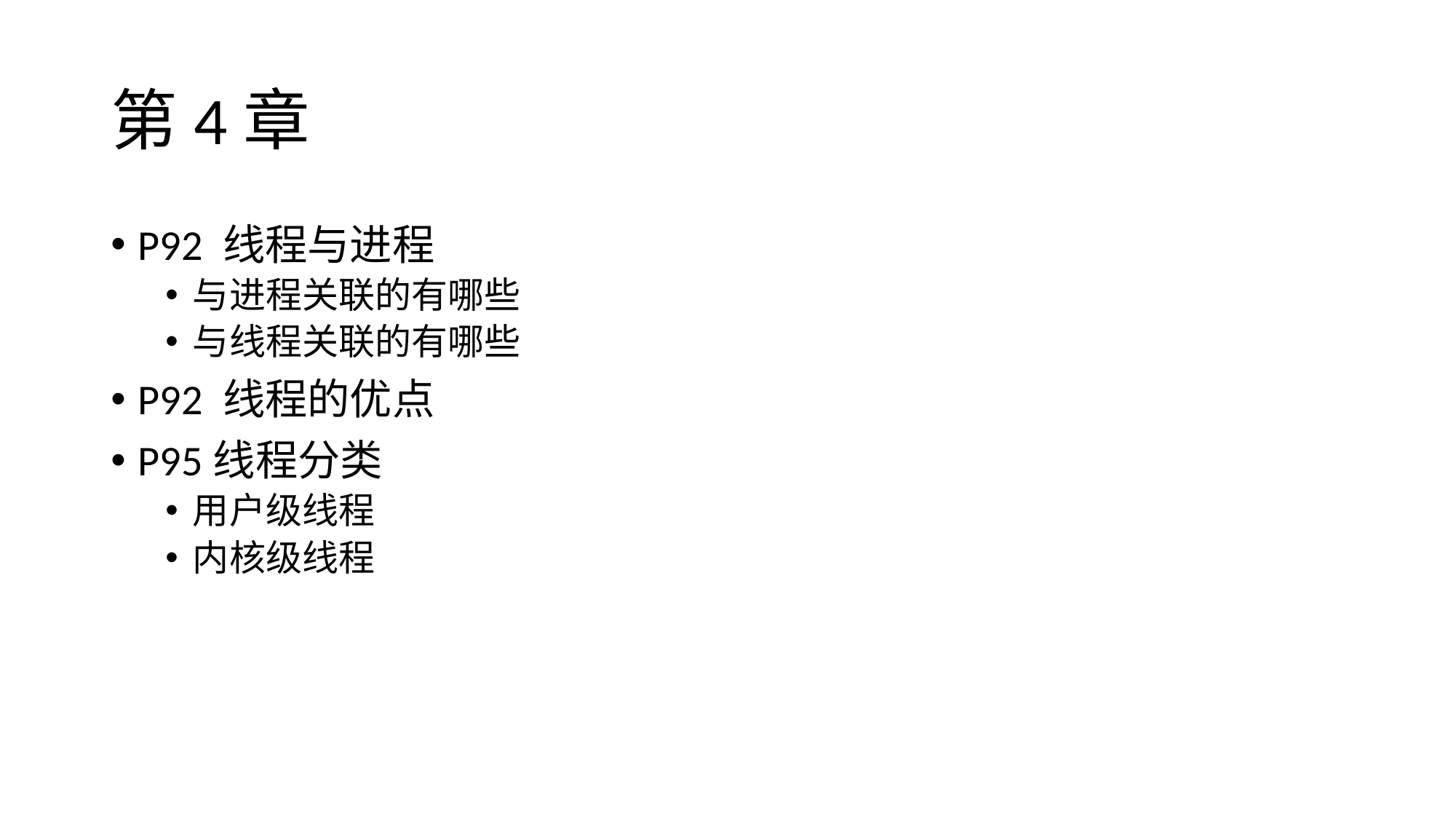

# 第4章
P92 线程与进程
与进程关联的有哪些
与线程关联的有哪些
P92 线程的优点
P95线程分类
用户级线程
内核级线程